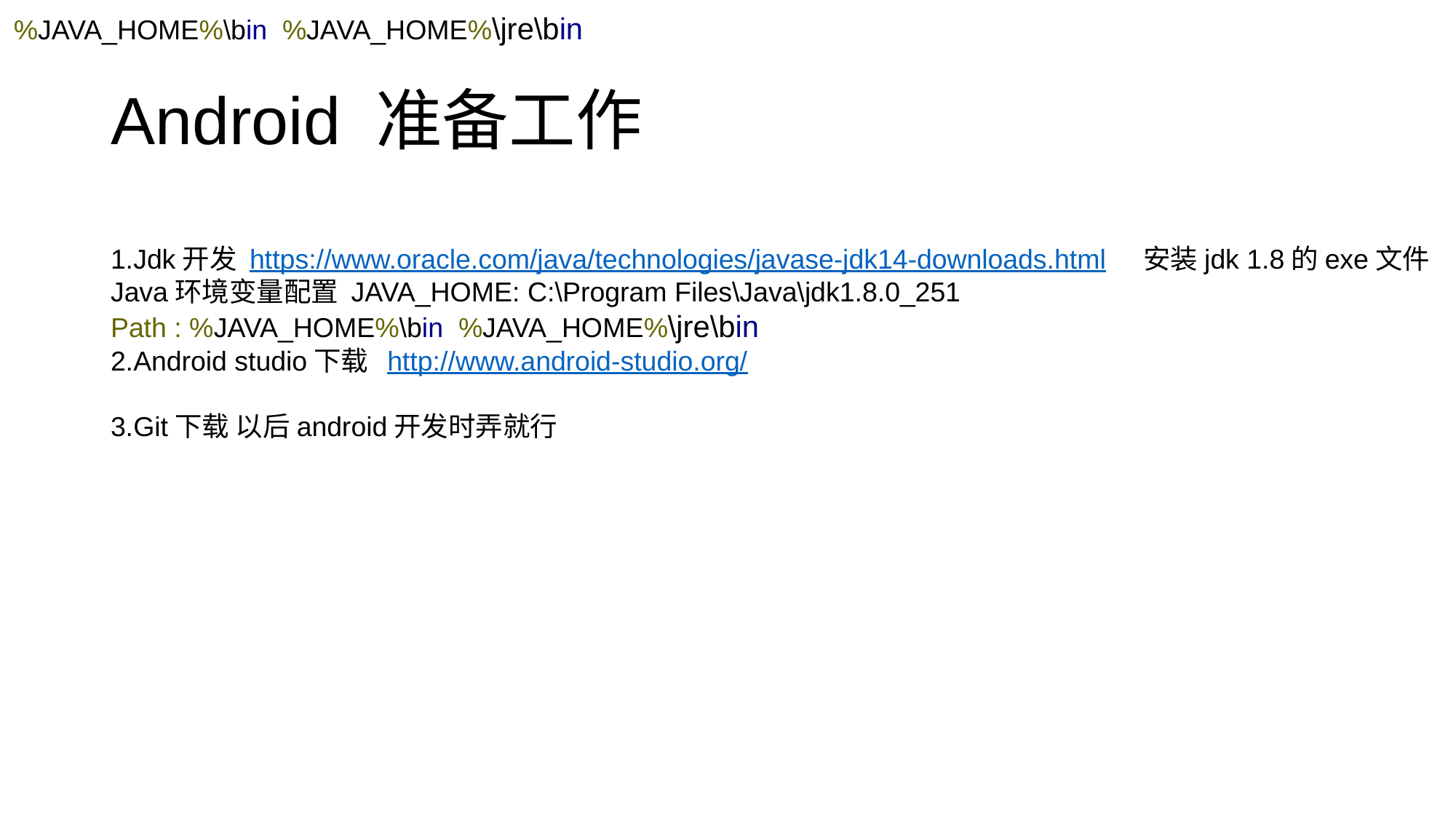

%JAVA_HOME%\bin  %JAVA_HOME%\jre\bin
# Android 准备工作
1.Jdk开发 https://www.oracle.com/java/technologies/javase-jdk14-downloads.html    安装jdk 1.8的exe文件
Java环境变量配置 JAVA_HOME: C:\Program Files\Java\jdk1.8.0_251
Path : %JAVA_HOME%\bin  %JAVA_HOME%\jre\bin
2.Android studio下载  http://www.android-studio.org/

3.Git下载 以后android开发时弄就行